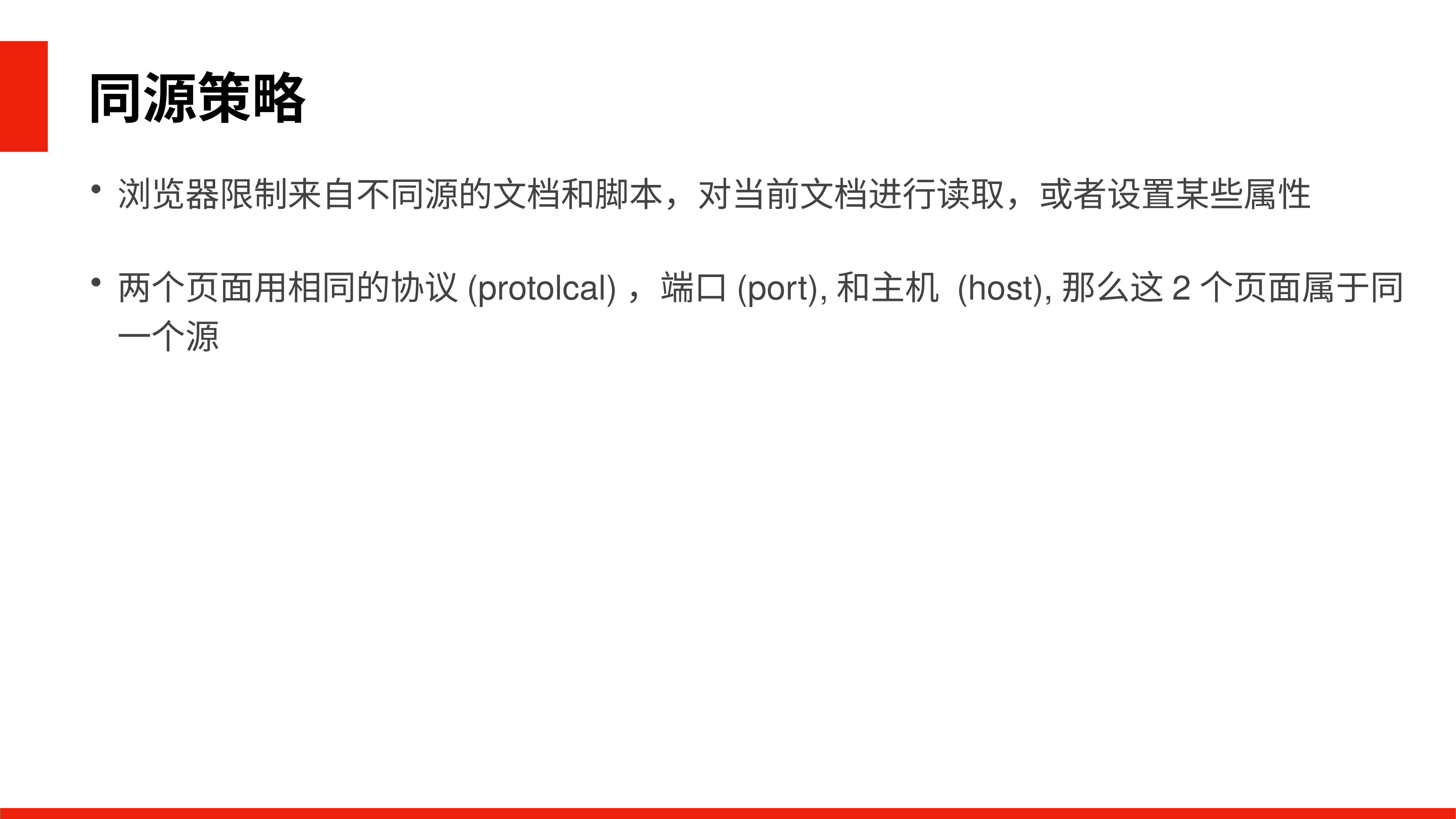

同源策略
浏览器限制来自不同源的文档和脚本，对当前文档进行读取，或者设置某些属性
两个页面用相同的协议(protolcal)，端口(port),和主机 (host),那么这2个页面属于同一个源
19